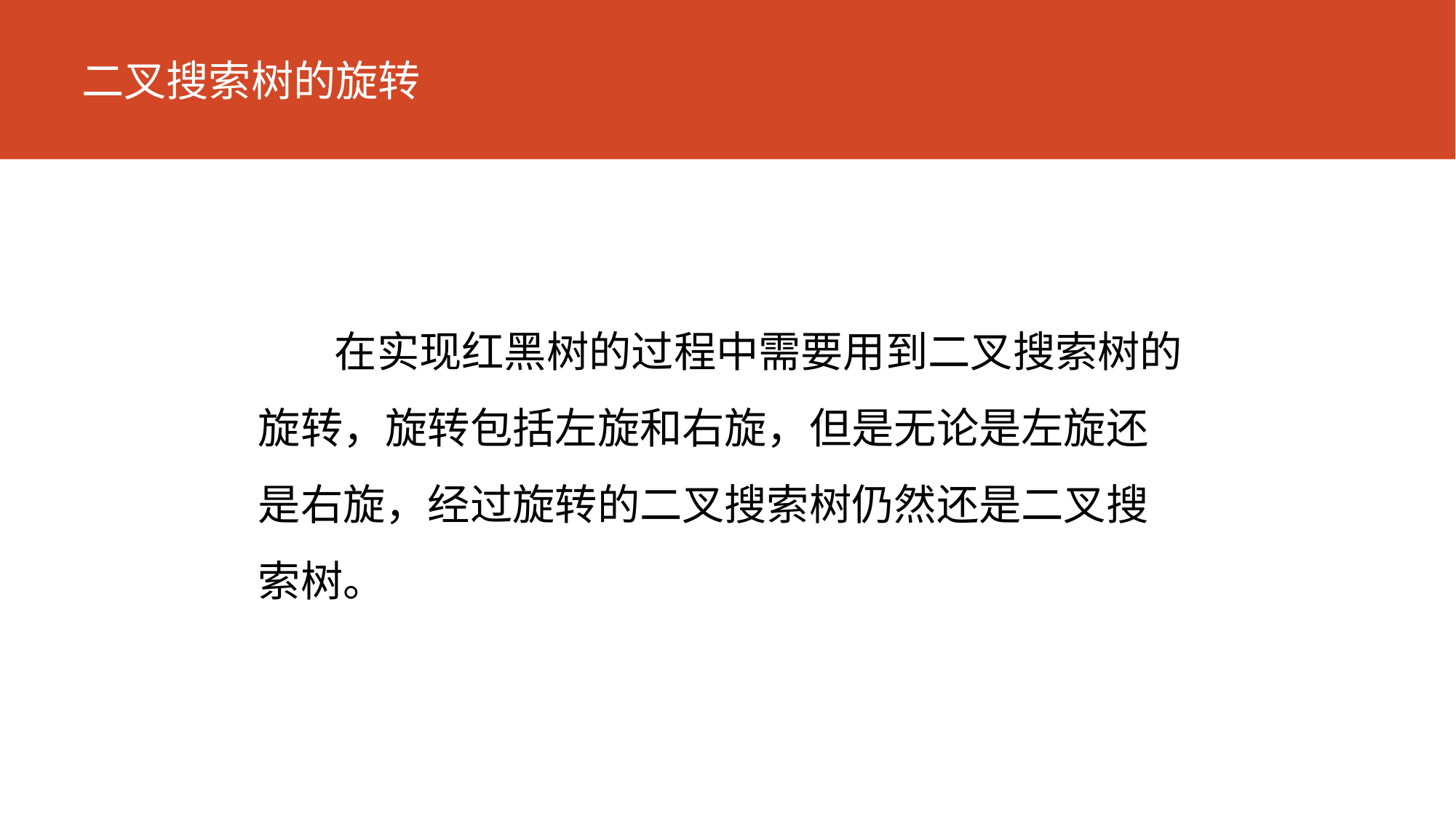

# 二叉搜索树的旋转
       在实现红黑树的过程中需要用到二叉搜索树的旋转，旋转包括左旋和右旋，但是无论是左旋还是右旋，经过旋转的二叉搜索树仍然还是二叉搜索树。